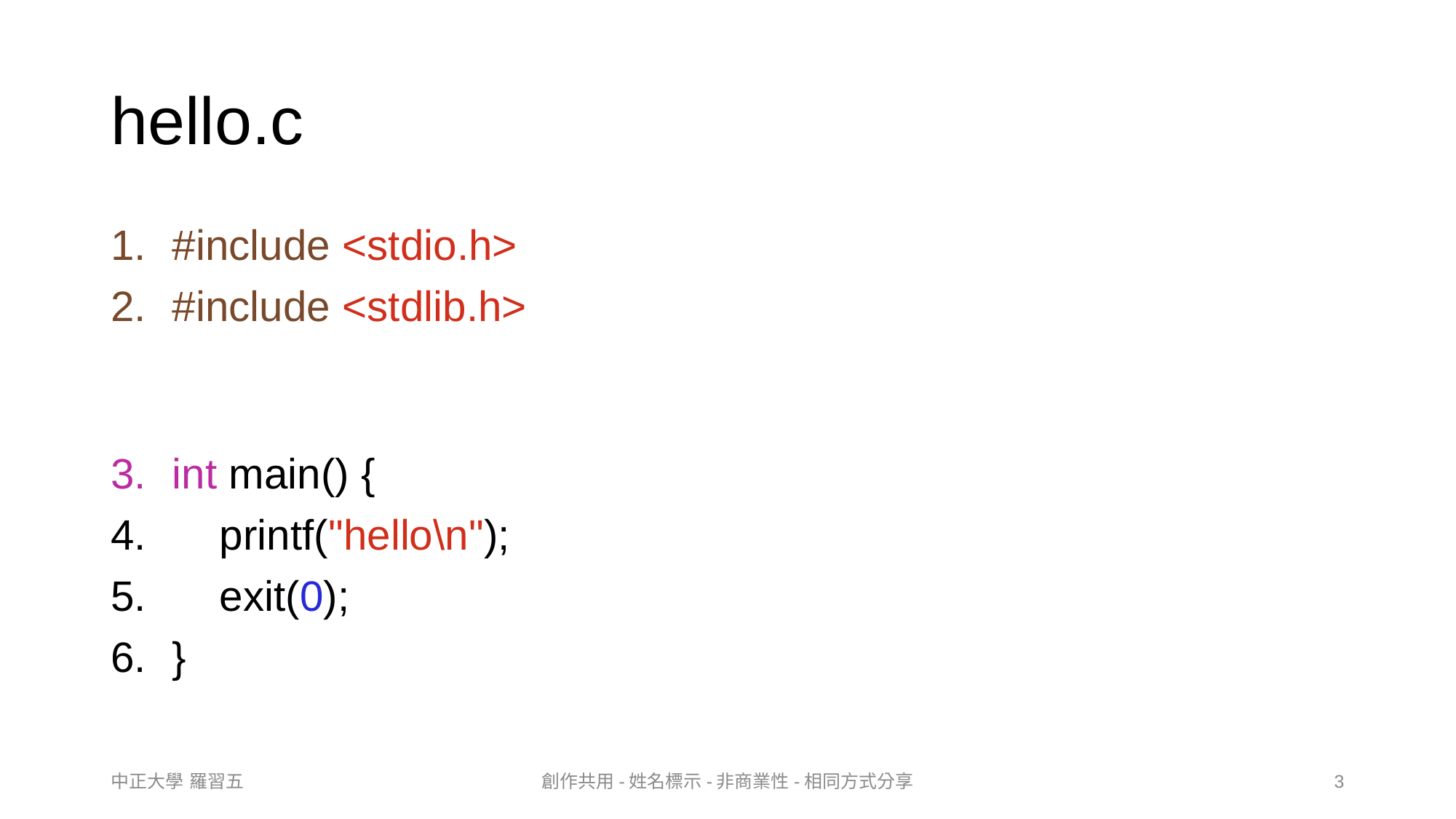

# hello.c
#include <stdio.h>
#include <stdlib.h>

int main() {
    printf("hello\n");
    exit(0);
}
中正大學 羅習五
創作共用-姓名標示-非商業性-相同方式分享
3